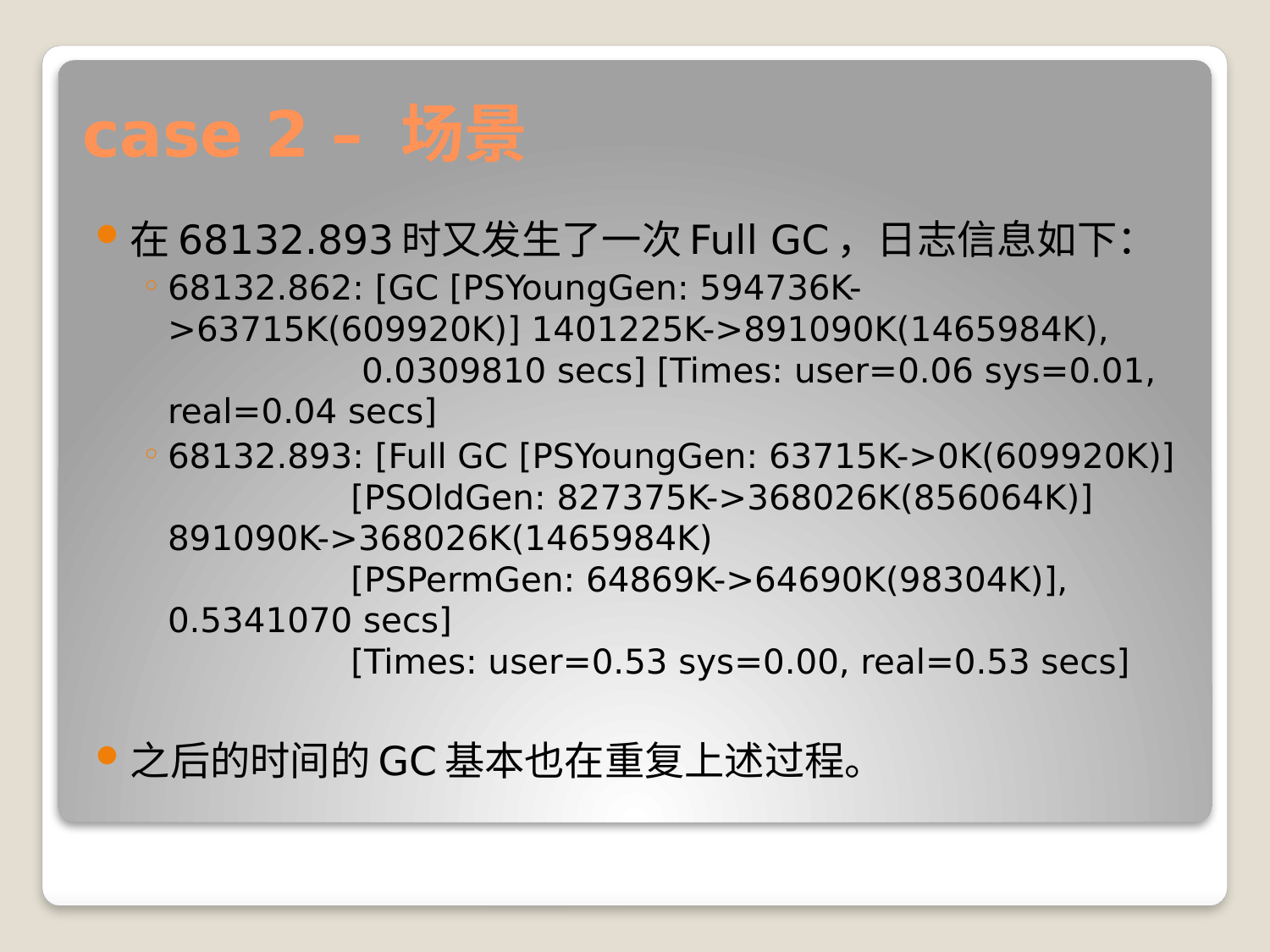

# case 2 – 场景
在68132.893时又发生了一次Full GC，日志信息如下：
68132.862: [GC [PSYoungGen: 594736K->63715K(609920K)] 1401225K->891090K(1465984K),
                  0.0309810 secs] [Times: user=0.06 sys=0.01, real=0.04 secs]
68132.893: [Full GC [PSYoungGen: 63715K->0K(609920K)]
                 [PSOldGen: 827375K->368026K(856064K)] 891090K->368026K(1465984K)
                 [PSPermGen: 64869K->64690K(98304K)], 0.5341070 secs]
                 [Times: user=0.53 sys=0.00, real=0.53 secs]

之后的时间的GC基本也在重复上述过程。